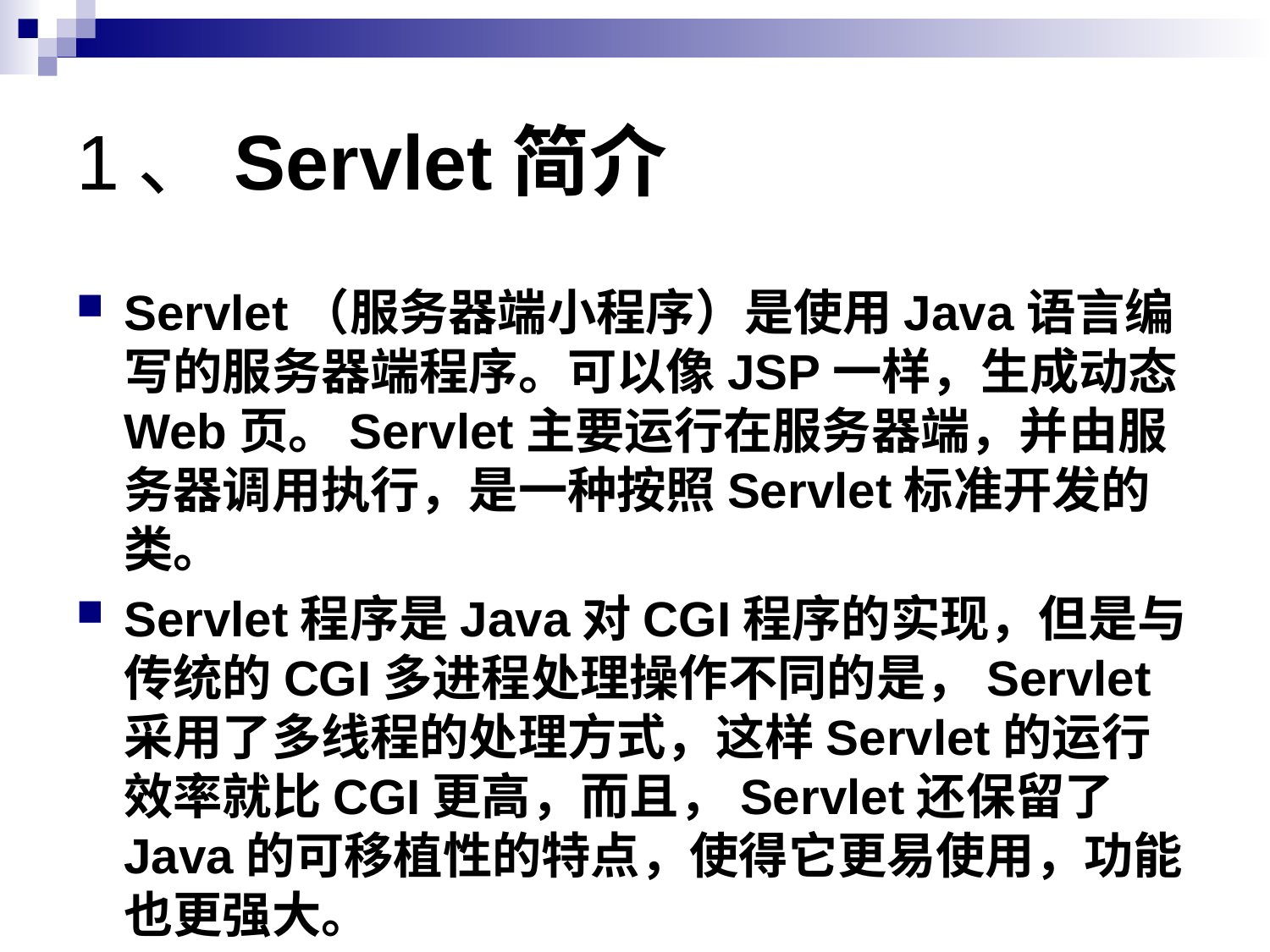

# 1、Servlet简介
Servlet（服务器端小程序）是使用Java语言编写的服务器端程序。可以像JSP一样，生成动态Web页。Servlet主要运行在服务器端，并由服务器调用执行，是一种按照Servlet标准开发的类。
Servlet程序是Java对CGI程序的实现，但是与传统的CGI多进程处理操作不同的是，Servlet采用了多线程的处理方式，这样Servlet的运行效率就比CGI更高，而且，Servlet还保留了Java的可移植性的特点，使得它更易使用，功能也更强大。
2